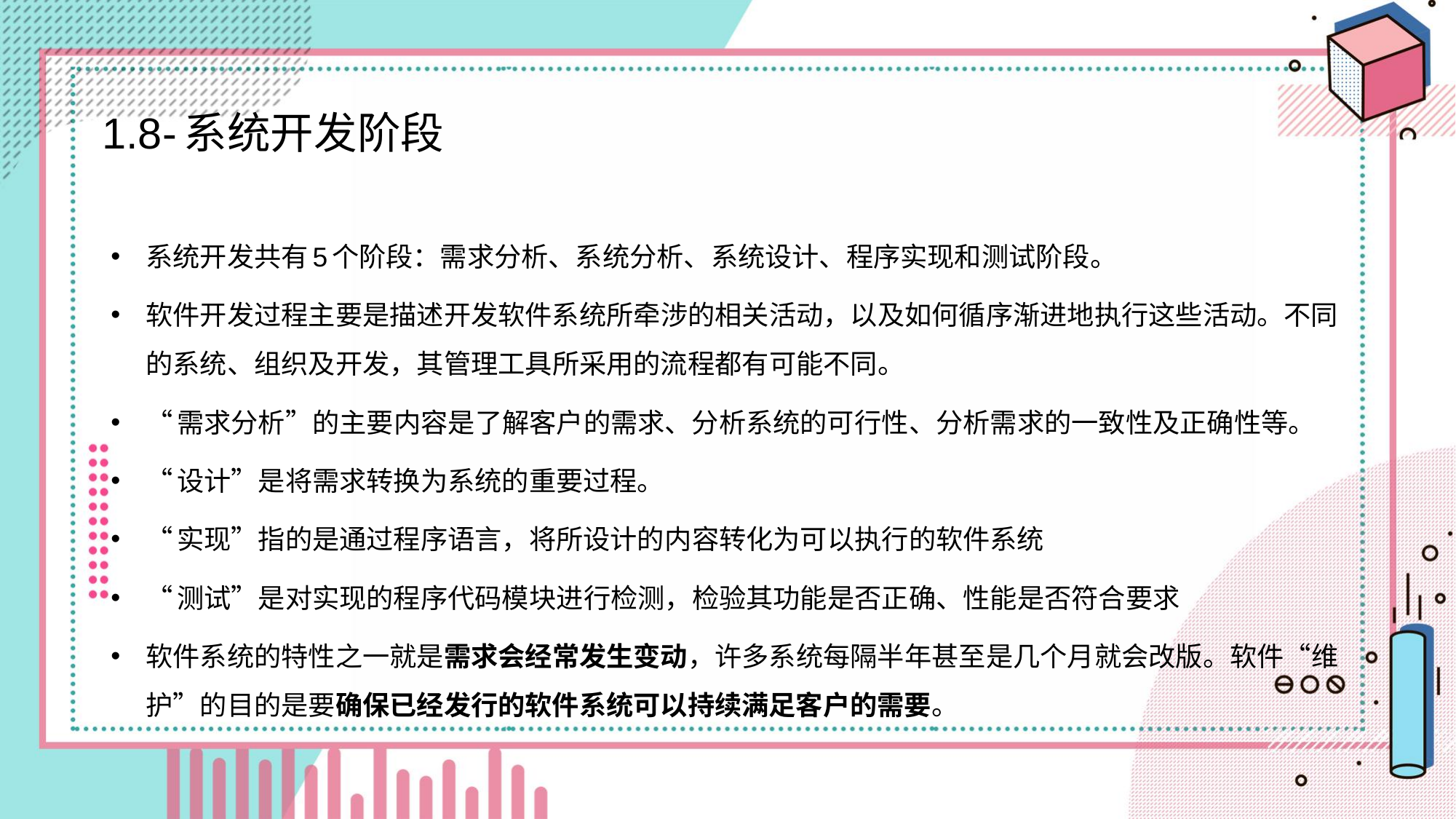

# 1.8-系统开发阶段
系统开发共有5个阶段：需求分析、系统分析、系统设计、程序实现和测试阶段。
软件开发过程主要是描述开发软件系统所牵涉的相关活动，以及如何循序渐进地执行这些活动。不同的系统、组织及开发，其管理工具所采用的流程都有可能不同。
“需求分析”的主要内容是了解客户的需求、分析系统的可行性、分析需求的一致性及正确性等。
“设计”是将需求转换为系统的重要过程。
“实现”指的是通过程序语言，将所设计的内容转化为可以执行的软件系统
“测试”是对实现的程序代码模块进行检测，检验其功能是否正确、性能是否符合要求
软件系统的特性之一就是需求会经常发生变动，许多系统每隔半年甚至是几个月就会改版。软件“维护”的目的是要确保已经发行的软件系统可以持续满足客户的需要。